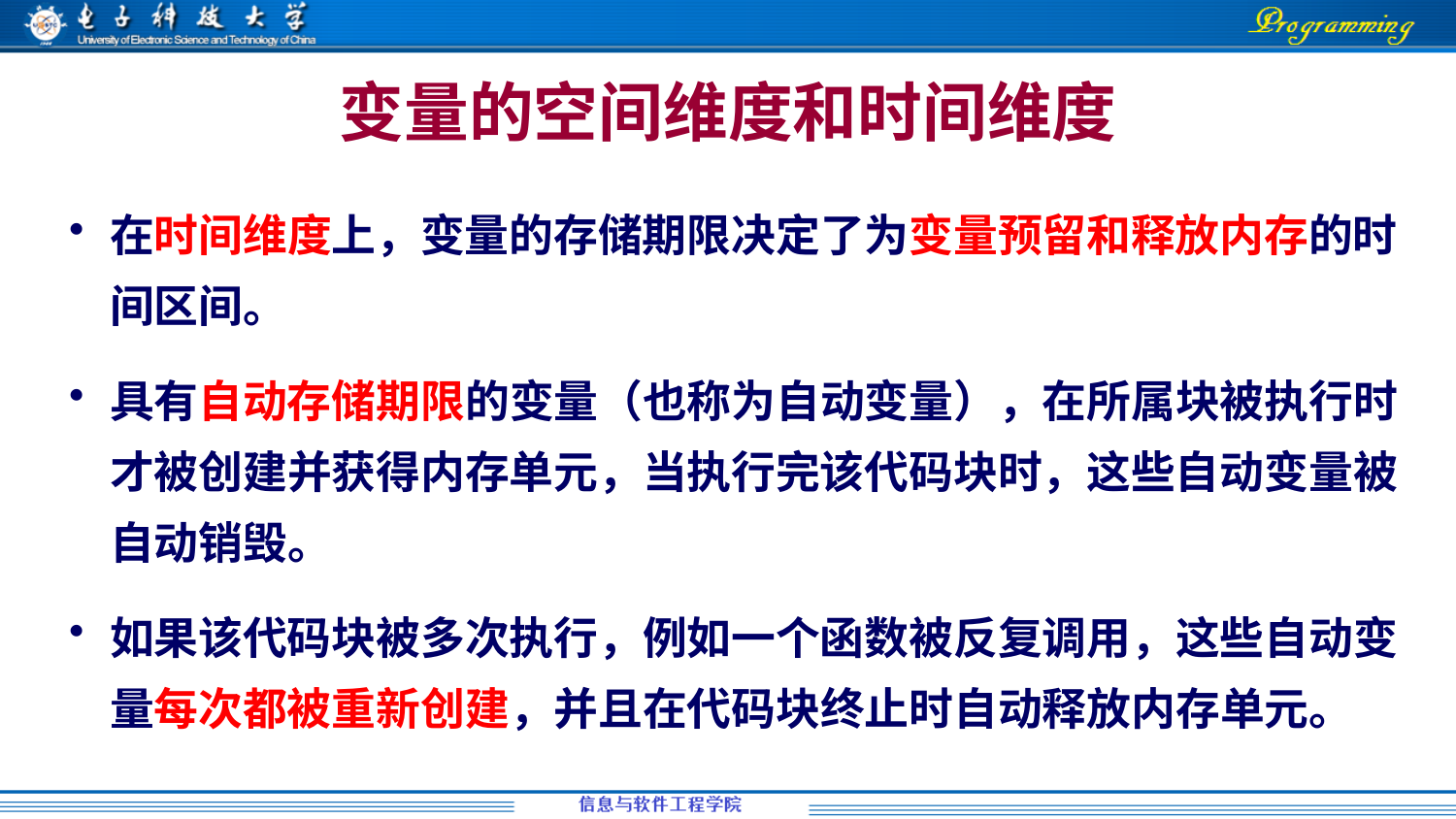

变量的空间维度和时间维度
在时间维度上，变量的存储期限决定了为变量预留和释放内存的时间区间。
具有自动存储期限的变量（也称为自动变量），在所属块被执行时才被创建并获得内存单元，当执行完该代码块时，这些自动变量被自动销毁。
如果该代码块被多次执行，例如一个函数被反复调用，这些自动变量每次都被重新创建，并且在代码块终止时自动释放内存单元。